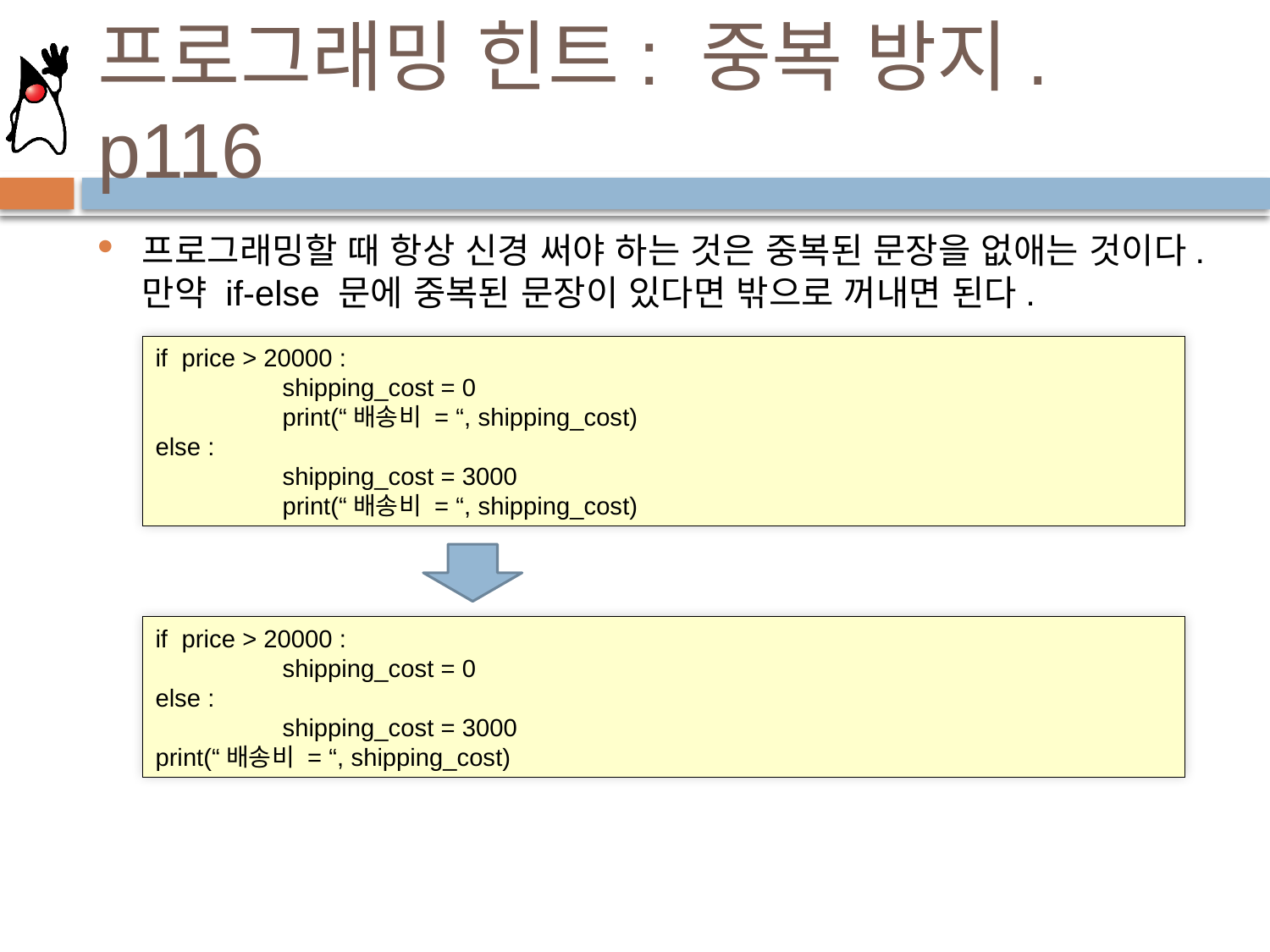

# 프로그래밍 힌트: 중복 방지. p116
프로그래밍할 때 항상 신경 써야 하는 것은 중복된 문장을 없애는 것이다. 만약 if-else 문에 중복된 문장이 있다면 밖으로 꺼내면 된다.
if  price > 20000 :
	shipping_cost = 0
	print(“배송비 = “, shipping_cost)
else :
	shipping_cost = 3000
	print(“배송비 = “, shipping_cost)

if  price > 20000 :
	shipping_cost = 0
else :
	shipping_cost = 3000
print(“배송비 = “, shipping_cost)